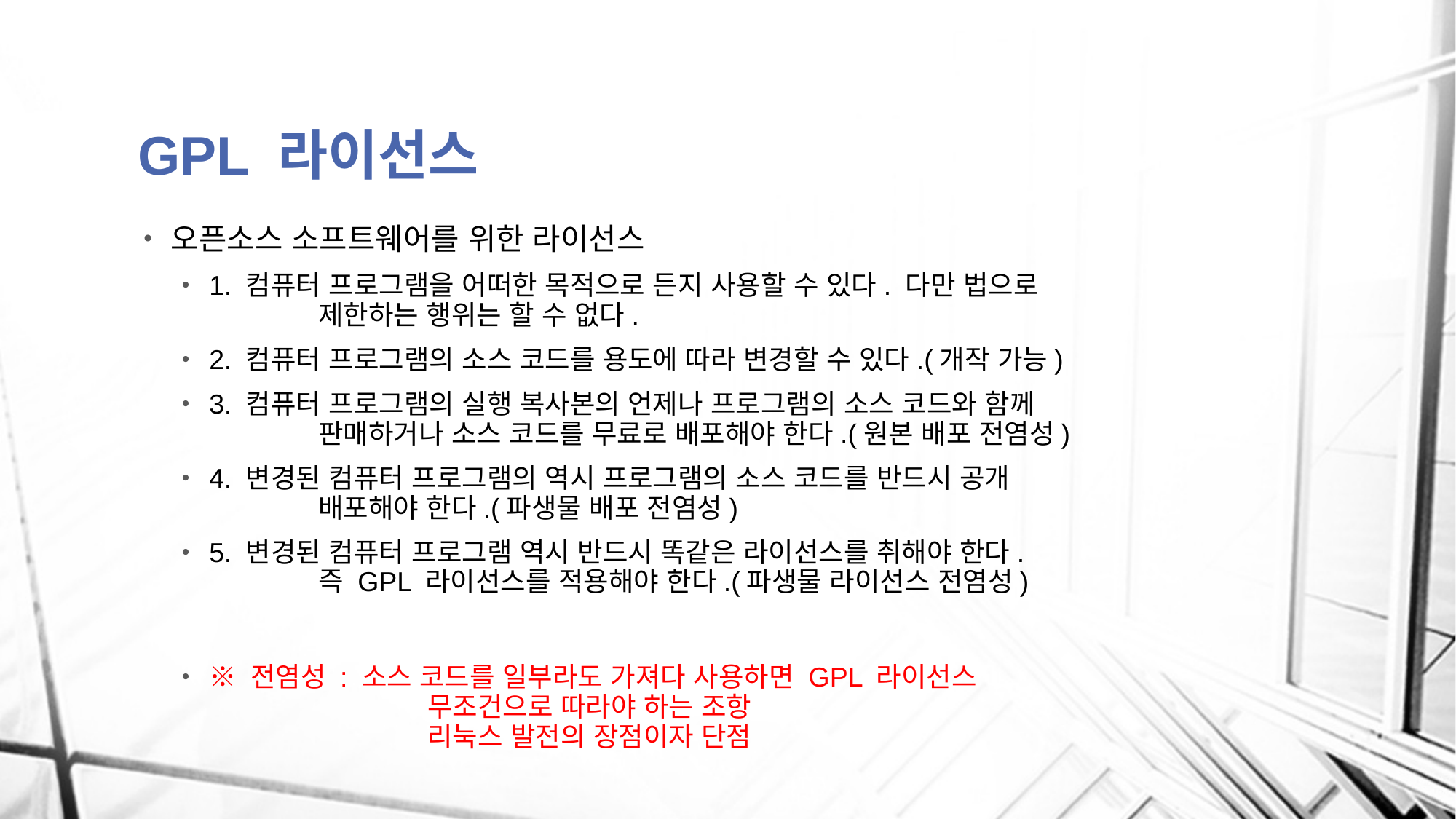

# GPL 라이선스
오픈소스 소프트웨어를 위한 라이선스
1. 컴퓨터 프로그램을 어떠한 목적으로 든지 사용할 수 있다. 다만 법으로
	제한하는 행위는 할 수 없다.
2. 컴퓨터 프로그램의 소스 코드를 용도에 따라 변경할 수 있다.(개작 가능)
3. 컴퓨터 프로그램의 실행 복사본의 언제나 프로그램의 소스 코드와 함께
	판매하거나 소스 코드를 무료로 배포해야 한다.(원본 배포 전염성)
4. 변경된 컴퓨터 프로그램의 역시 프로그램의 소스 코드를 반드시 공개
	배포해야 한다.(파생물 배포 전염성)
5. 변경된 컴퓨터 프로그램 역시 반드시 똑같은 라이선스를 취해야 한다.
	즉 GPL 라이선스를 적용해야 한다.(파생물 라이선스 전염성)

※ 전염성 : 소스 코드를 일부라도 가져다 사용하면 GPL 라이선스
		무조건으로 따라야 하는 조항
		리눅스 발전의 장점이자 단점